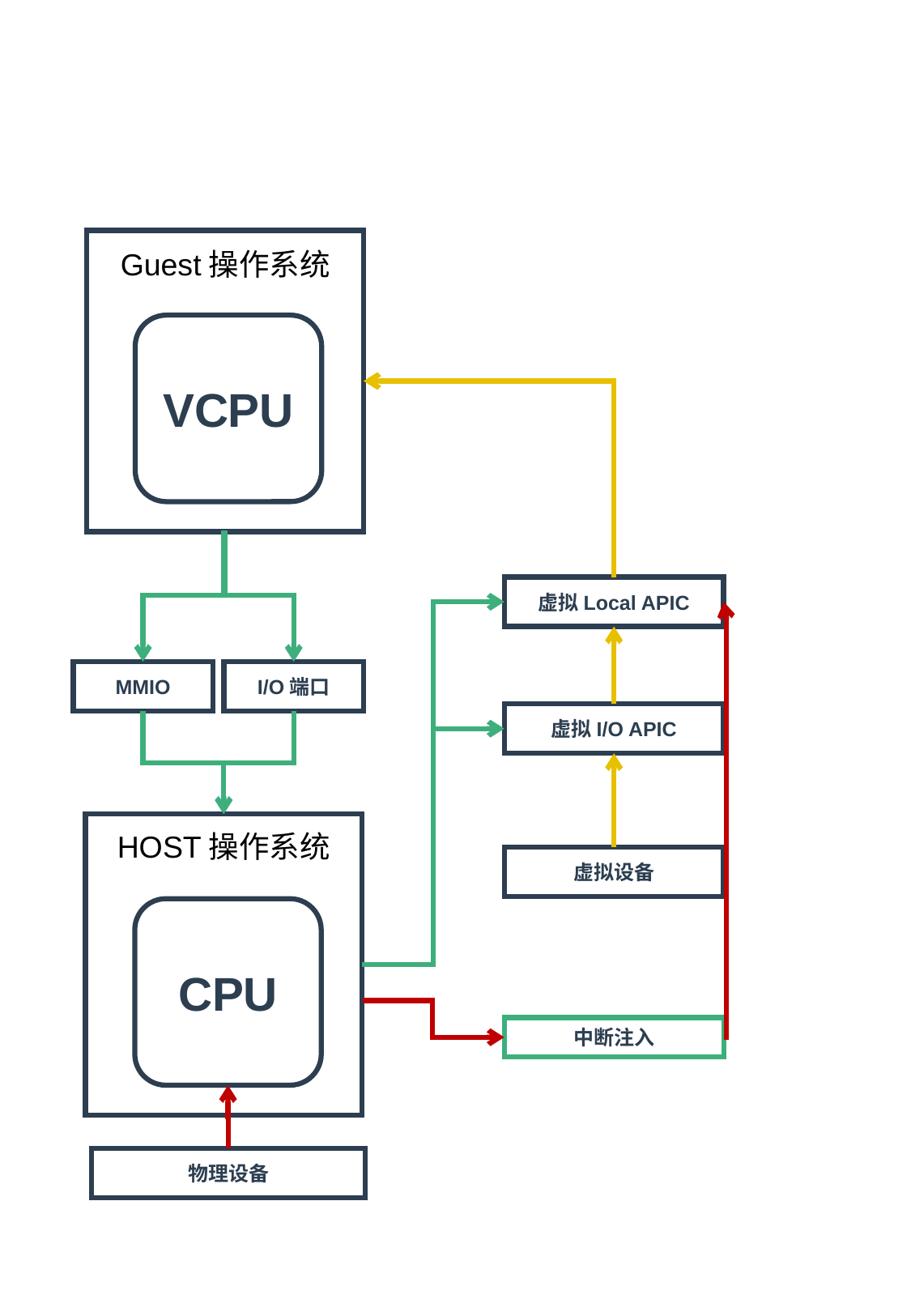

Guest操作系统
VCPU
虚拟Local APIC
MMIO
I/O端口
虚拟I/O APIC

HOST操作系统
CPU
虚拟设备
中断注入
物理设备